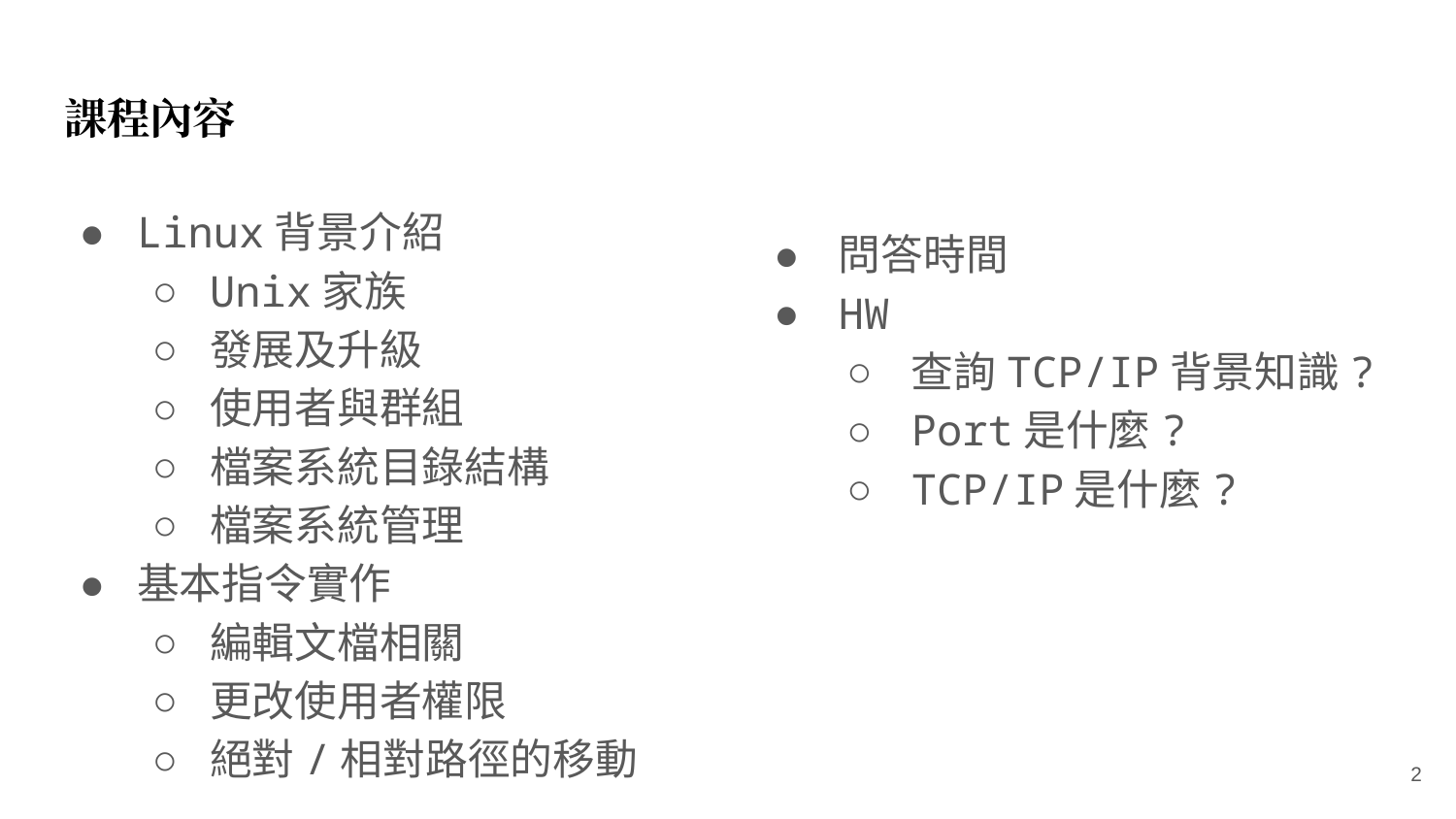

# 課程內容
Linux背景介紹
Unix家族
發展及升級
使用者與群組
檔案系統目錄結構
檔案系統管理
基本指令實作
編輯文檔相關
更改使用者權限
絕對/相對路徑的移動
問答時間
HW
查詢TCP/IP背景知識?
Port是什麼?
TCP/IP是什麼?
2